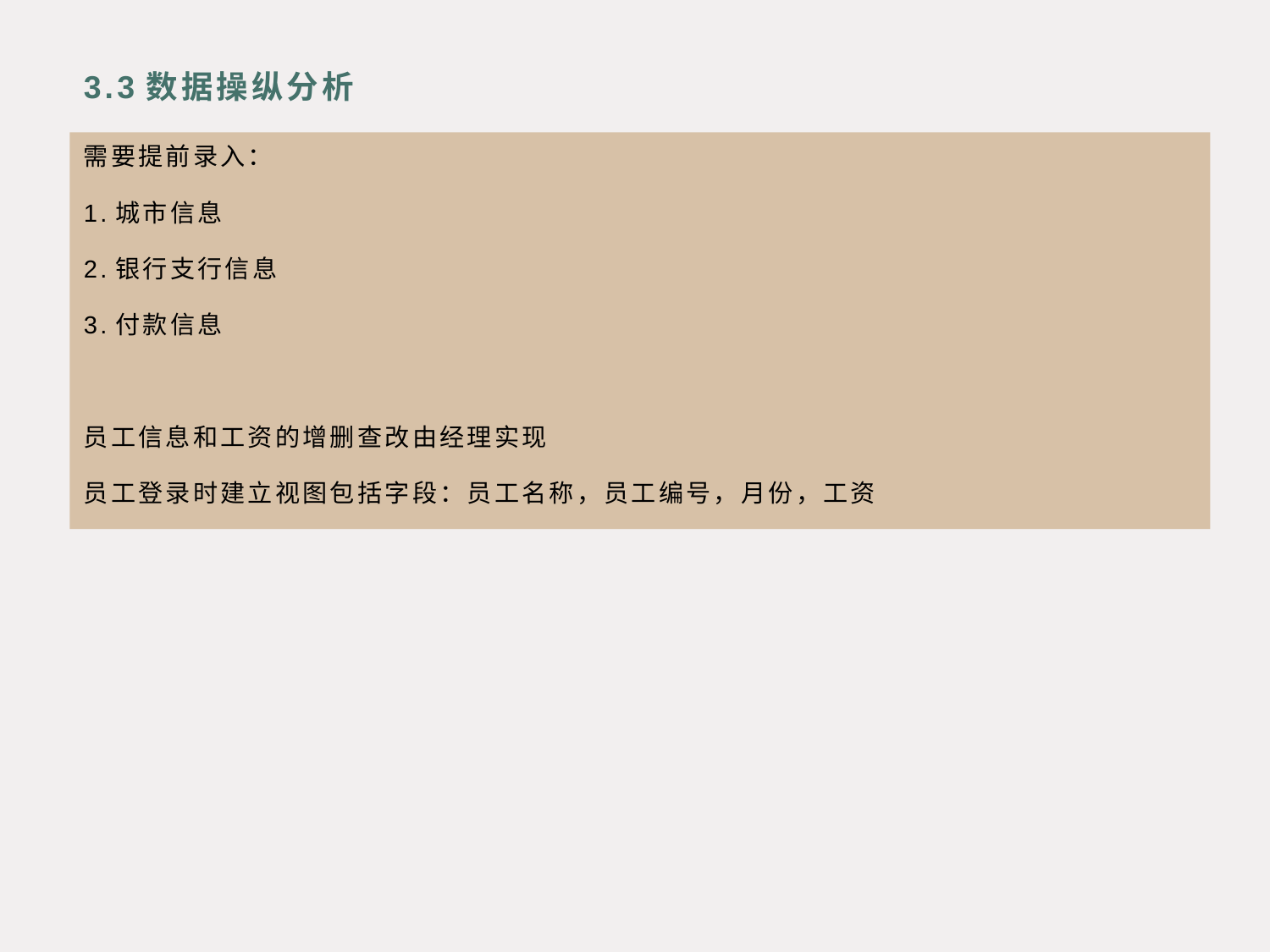

# 3.3数据操纵分析
需要提前录入：
1.城市信息
2.银行支行信息
3.付款信息

员工信息和工资的增删查改由经理实现
员工登录时建立视图包括字段：员工名称，员工编号，月份，工资